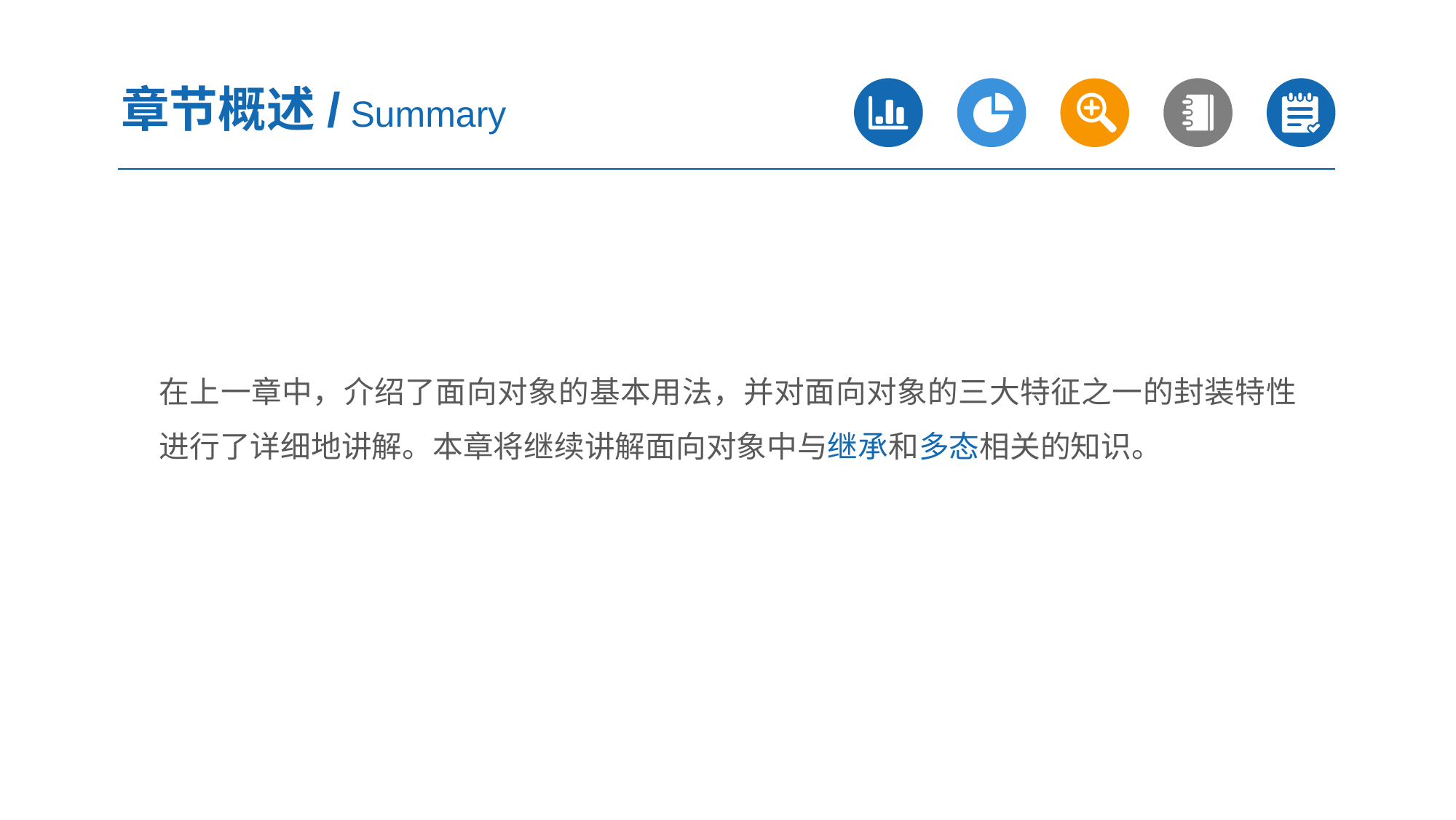

章节概述/ Summary
在上一章中，介绍了面向对象的基本用法，并对面向对象的三大特征之一的封装特性进行了详细地讲解。本章将继续讲解面向对象中与继承和多态相关的知识。